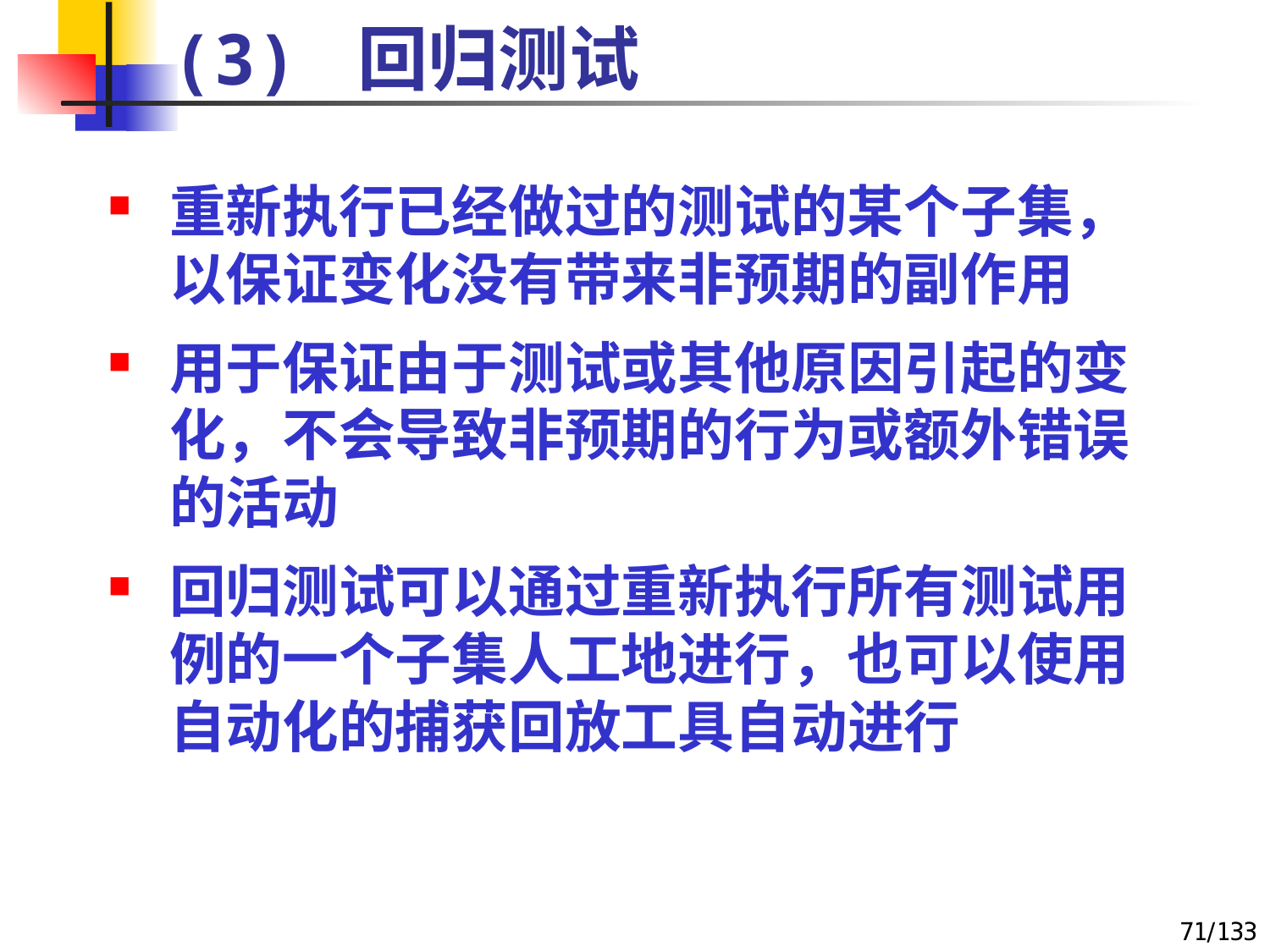

# (3) 回归测试
重新执行已经做过的测试的某个子集，以保证变化没有带来非预期的副作用
用于保证由于测试或其他原因引起的变化，不会导致非预期的行为或额外错误的活动
回归测试可以通过重新执行所有测试用例的一个子集人工地进行，也可以使用自动化的捕获回放工具自动进行

71/133